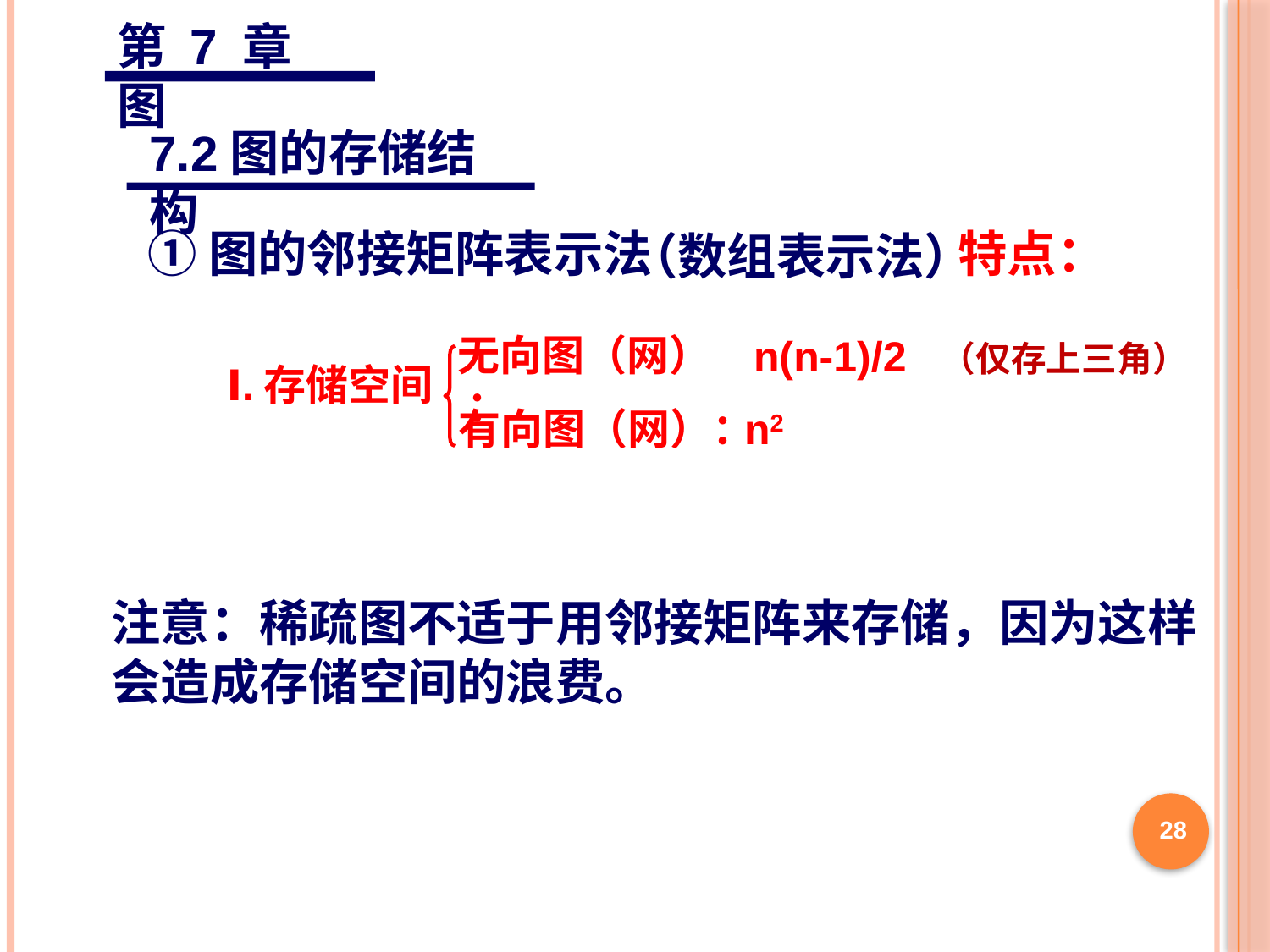

第 7 章  图

7.2图的存储结构

①图的邻接矩阵表示法
特点：
（数组表示法）
无向图（网） ：
n(n-1)/2  （仅存上三角）

Ⅰ.存储空间
有向图（网）：
n2
注意：稀疏图不适于用邻接矩阵来存储，因为这样会造成存储空间的浪费。
28